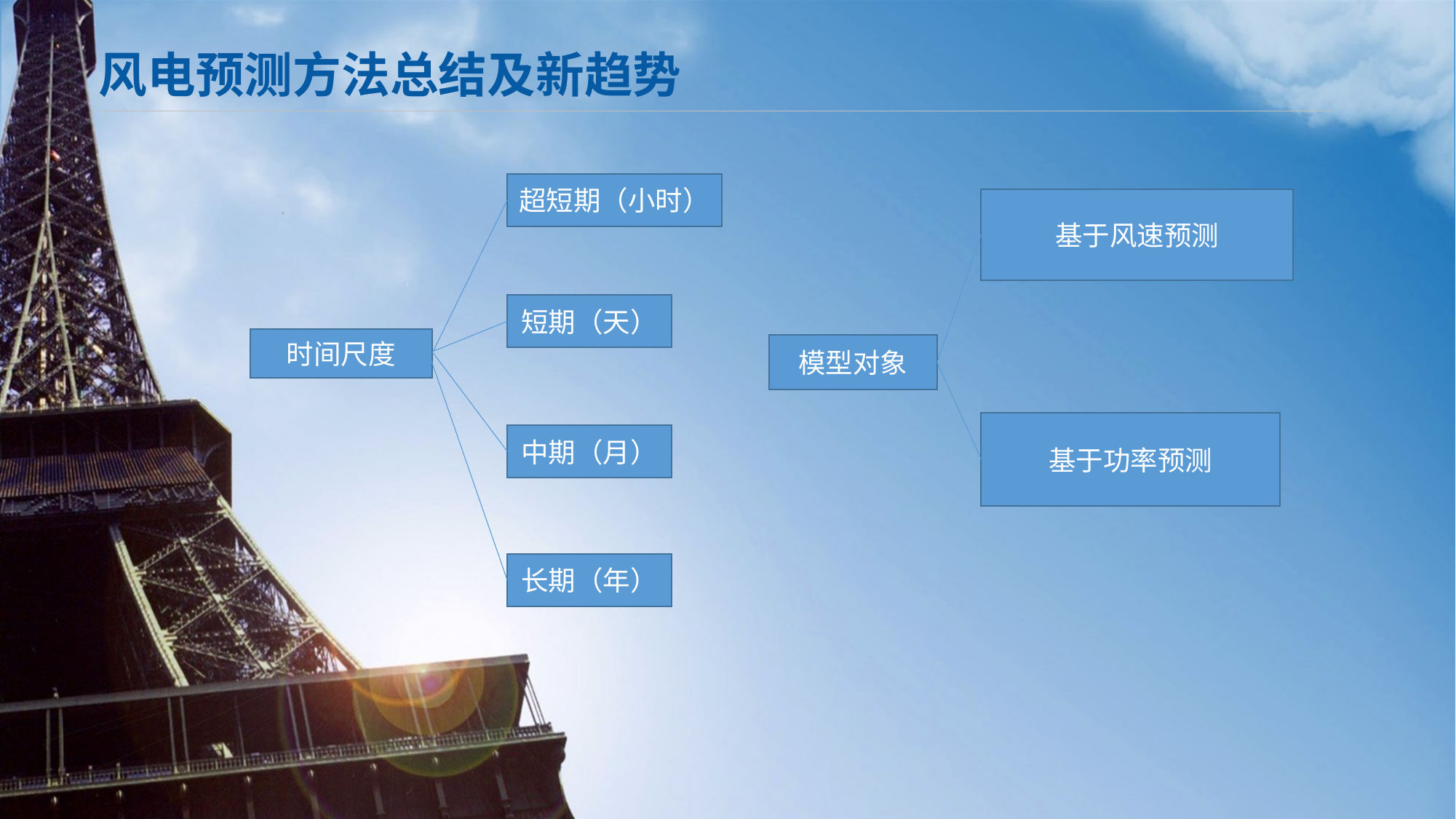

风电预测方法总结及新趋势
超短期（小时）
基于风速预测
短期（天）
时间尺度
模型对象
基于功率预测
中期（月）
长期（年）